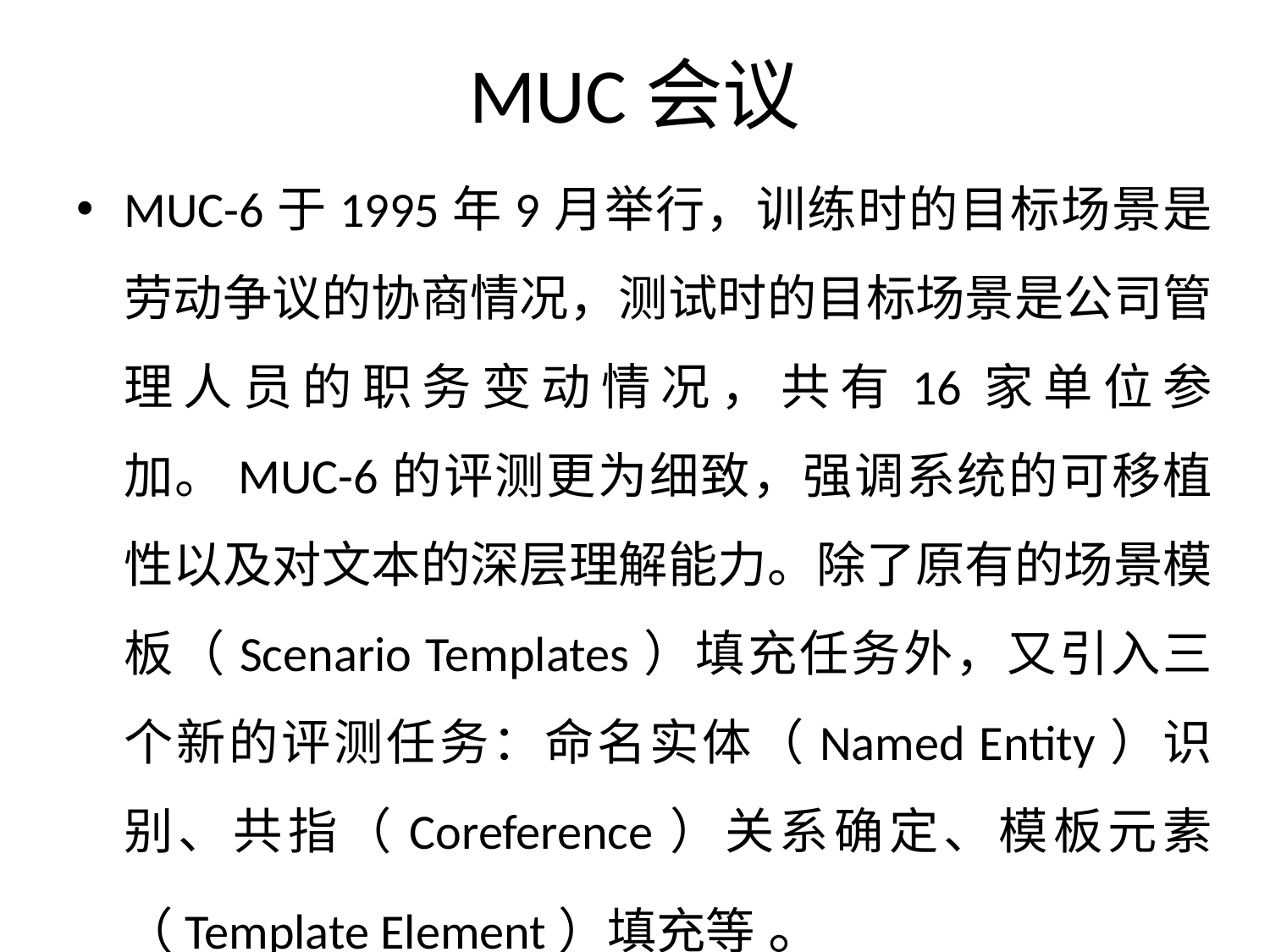

# MUC会议
MUC-6于1995年9月举行，训练时的目标场景是劳动争议的协商情况，测试时的目标场景是公司管理人员的职务变动情况，共有16家单位参加。MUC-6的评测更为细致，强调系统的可移植性以及对文本的深层理解能力。除了原有的场景模板（Scenario Templates）填充任务外，又引入三个新的评测任务：命名实体（Named Entity）识别、共指（Coreference）关系确定、模板元素（Template Element）填充等 。